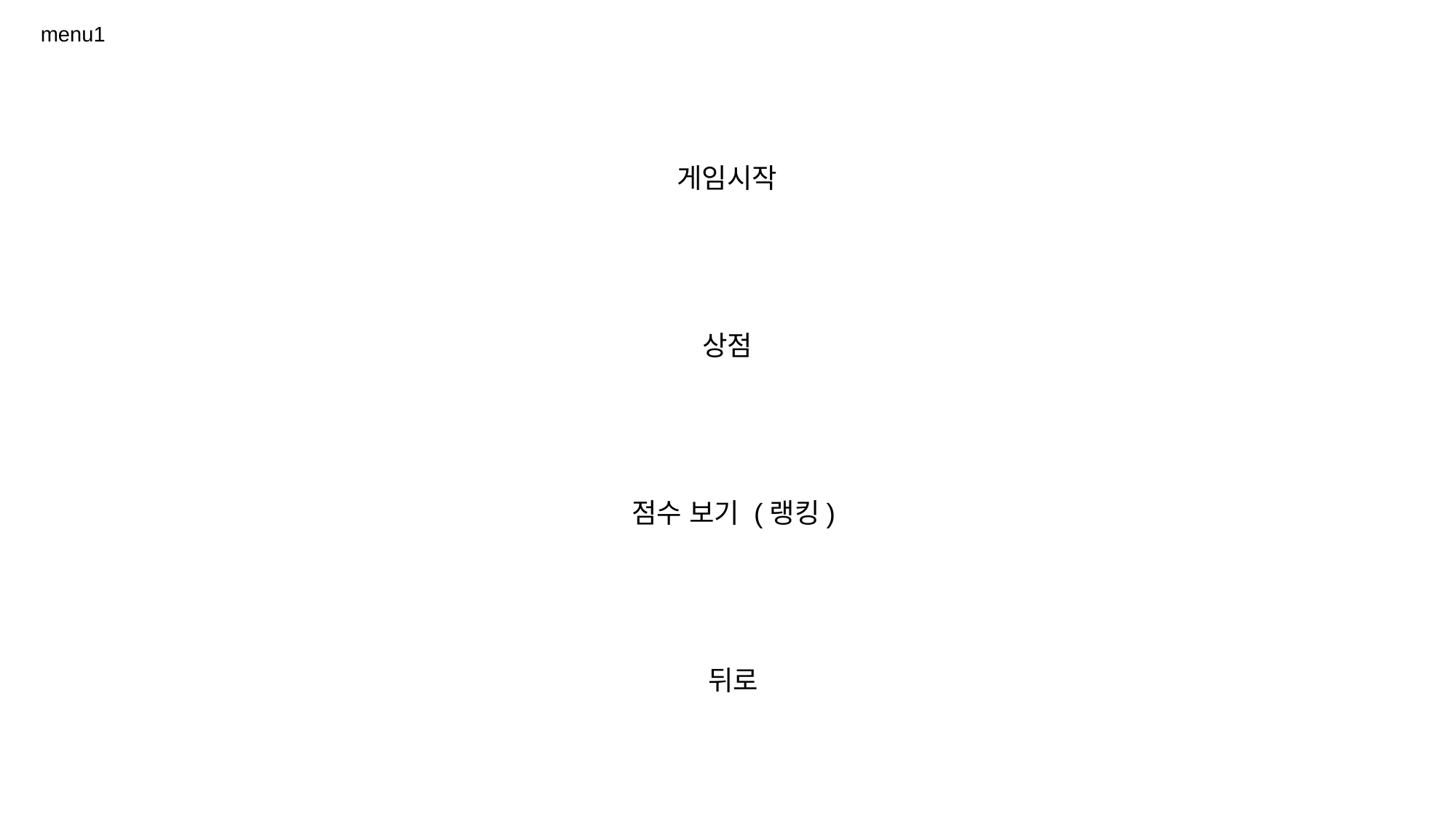

menu1
게임시작
상점
점수 보기 (랭킹)
뒤로